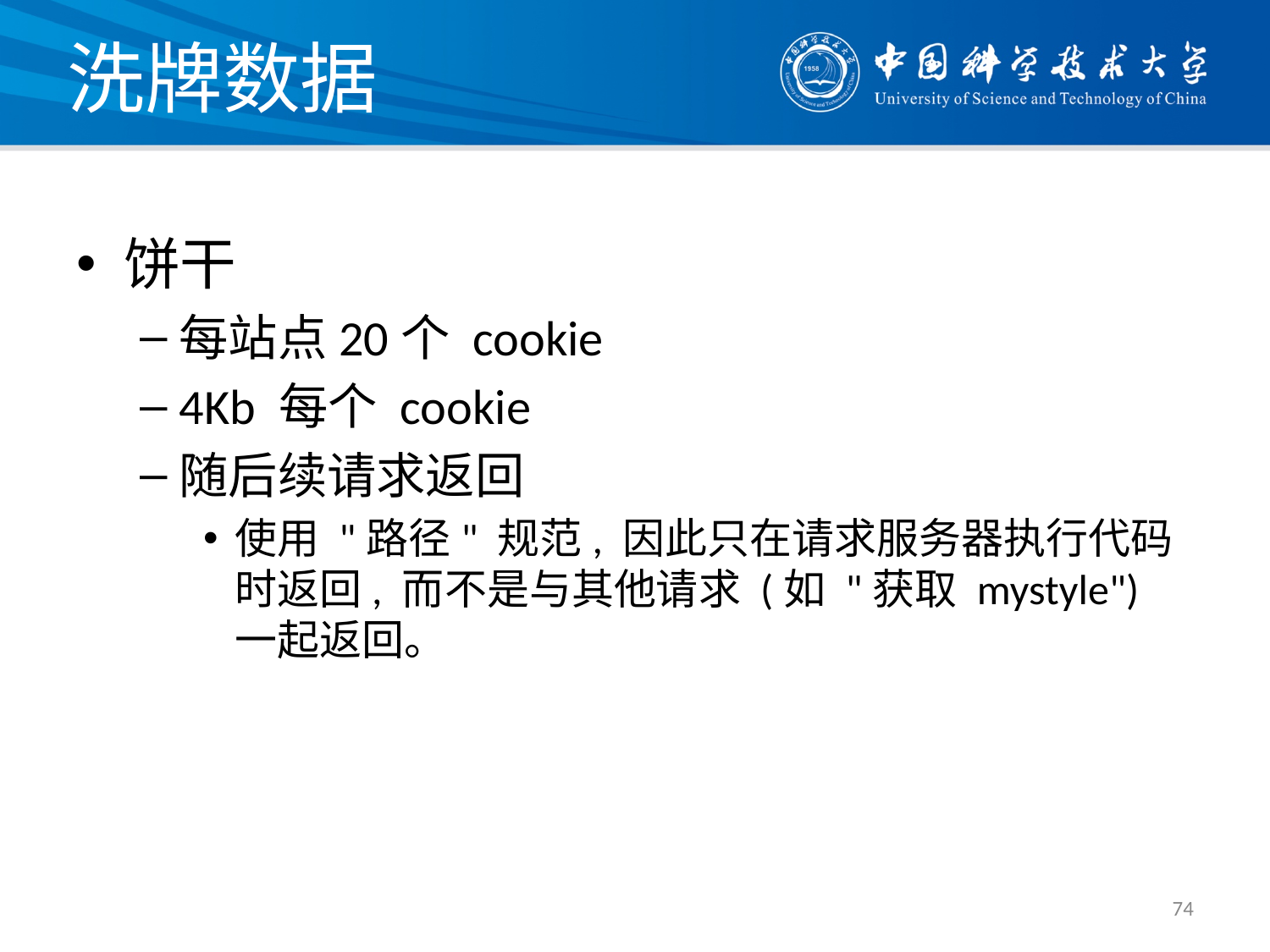

# 洗牌数据
饼干
每站点20个 cookie
4Kb 每个 cookie
随后续请求返回
使用 "路径" 规范, 因此只在请求服务器执行代码时返回, 而不是与其他请求 (如 "获取 mystyle") 一起返回。
74